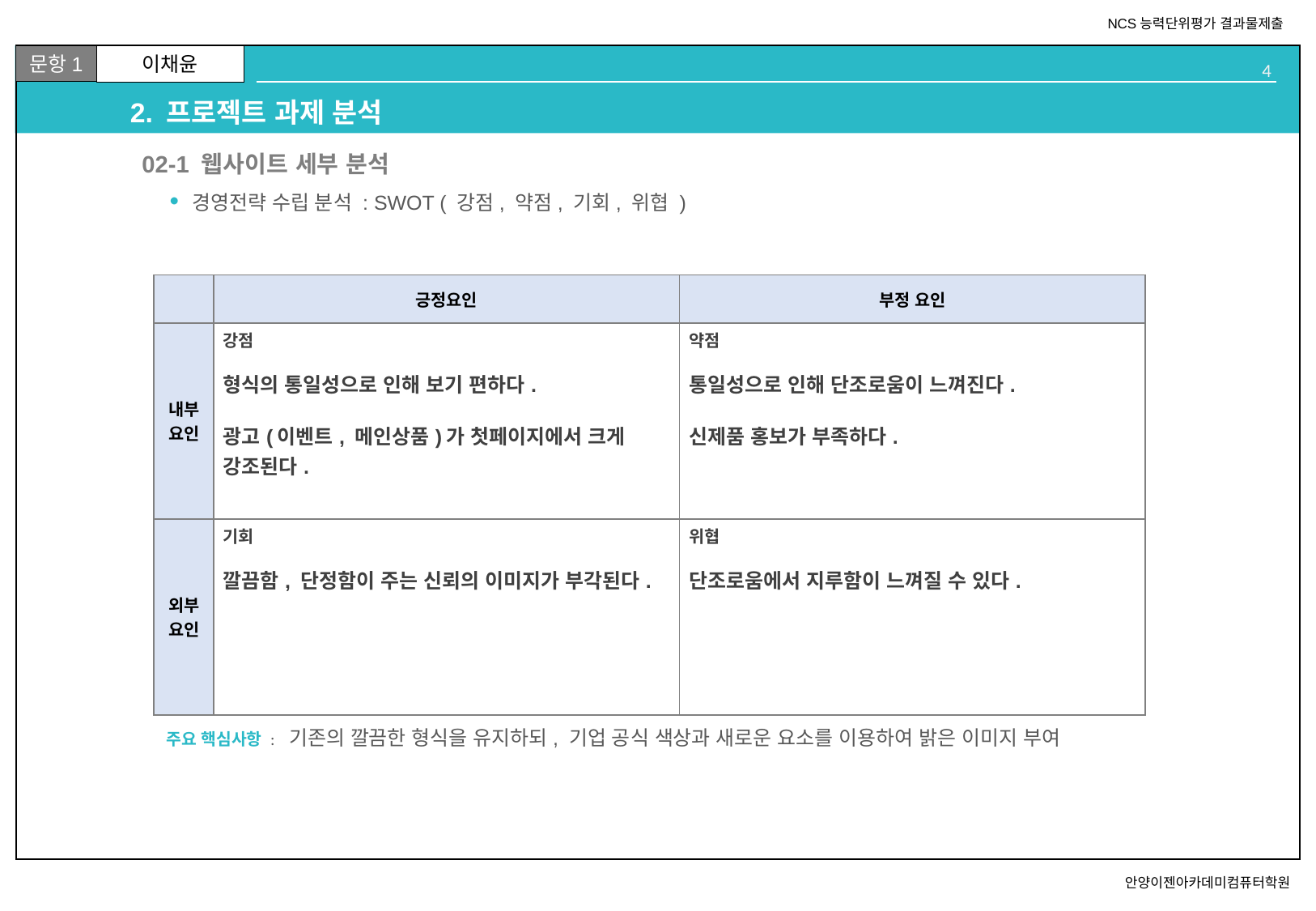

# 2. 프로젝트 과제 분석
02-1 웹사이트 세부 분석
경영전략 수립 분석 : SWOT ( 강점, 약점, 기회, 위협 )

|  | 긍정요인 | 부정 요인 |
| --- | --- | --- |
| 내부요인 | 강점 형식의 통일성으로 인해 보기 편하다. 광고(이벤트, 메인상품)가 첫페이지에서 크게 강조된다. | 약점 통일성으로 인해 단조로움이 느껴진다. 신제품 홍보가 부족하다. |
| 외부요인 | 기회 깔끔함, 단정함이 주는 신뢰의 이미지가 부각된다. | 위협 단조로움에서 지루함이 느껴질 수 있다. |
주요 핵심사항 :  기존의 깔끔한 형식을 유지하되, 기업 공식 색상과 새로운 요소를 이용하여 밝은 이미지 부여